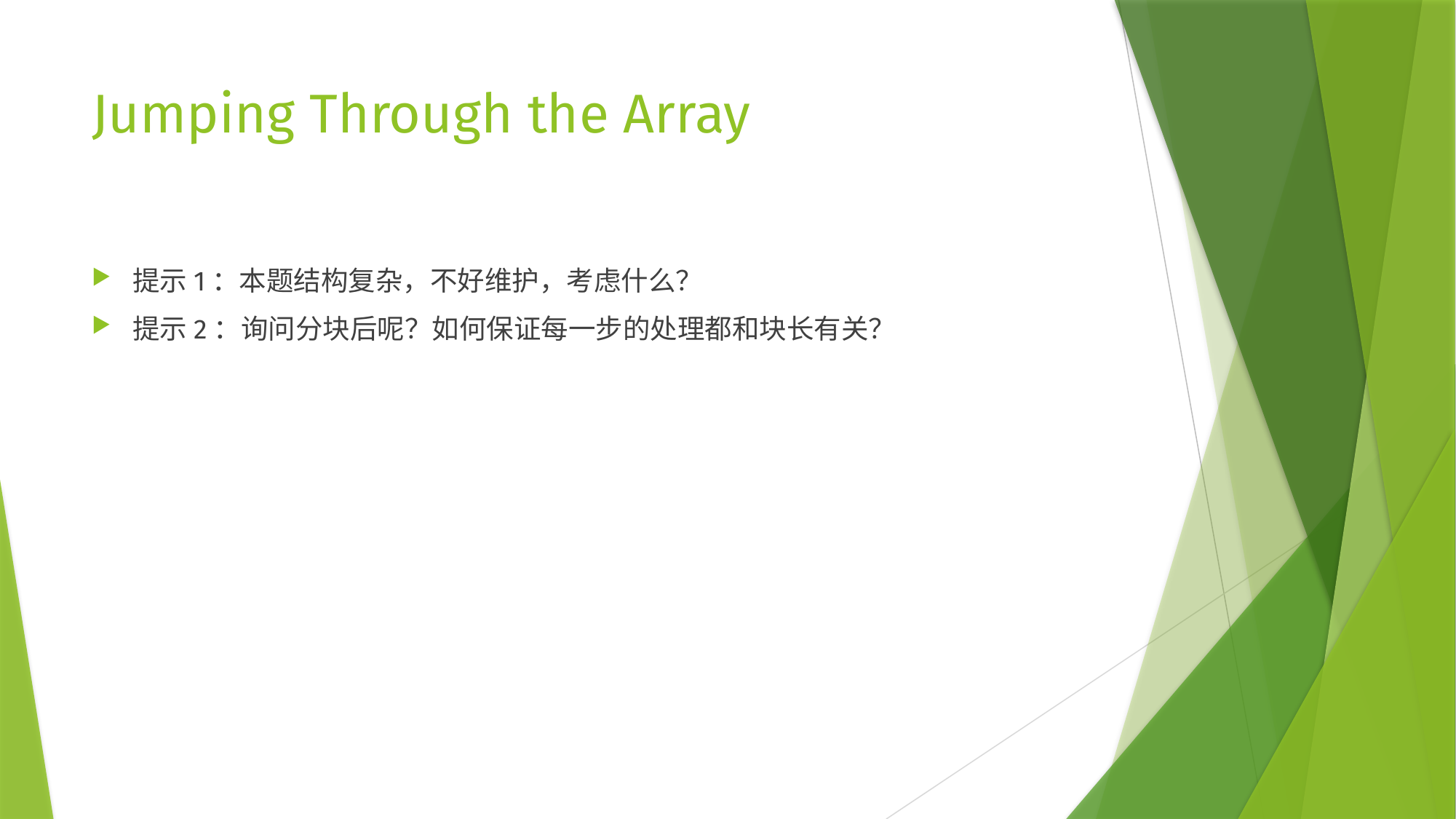

# Jumping Through the Array
提示1：本题结构复杂，不好维护，考虑什么？
提示2：询问分块后呢？如何保证每一步的处理都和块长有关？